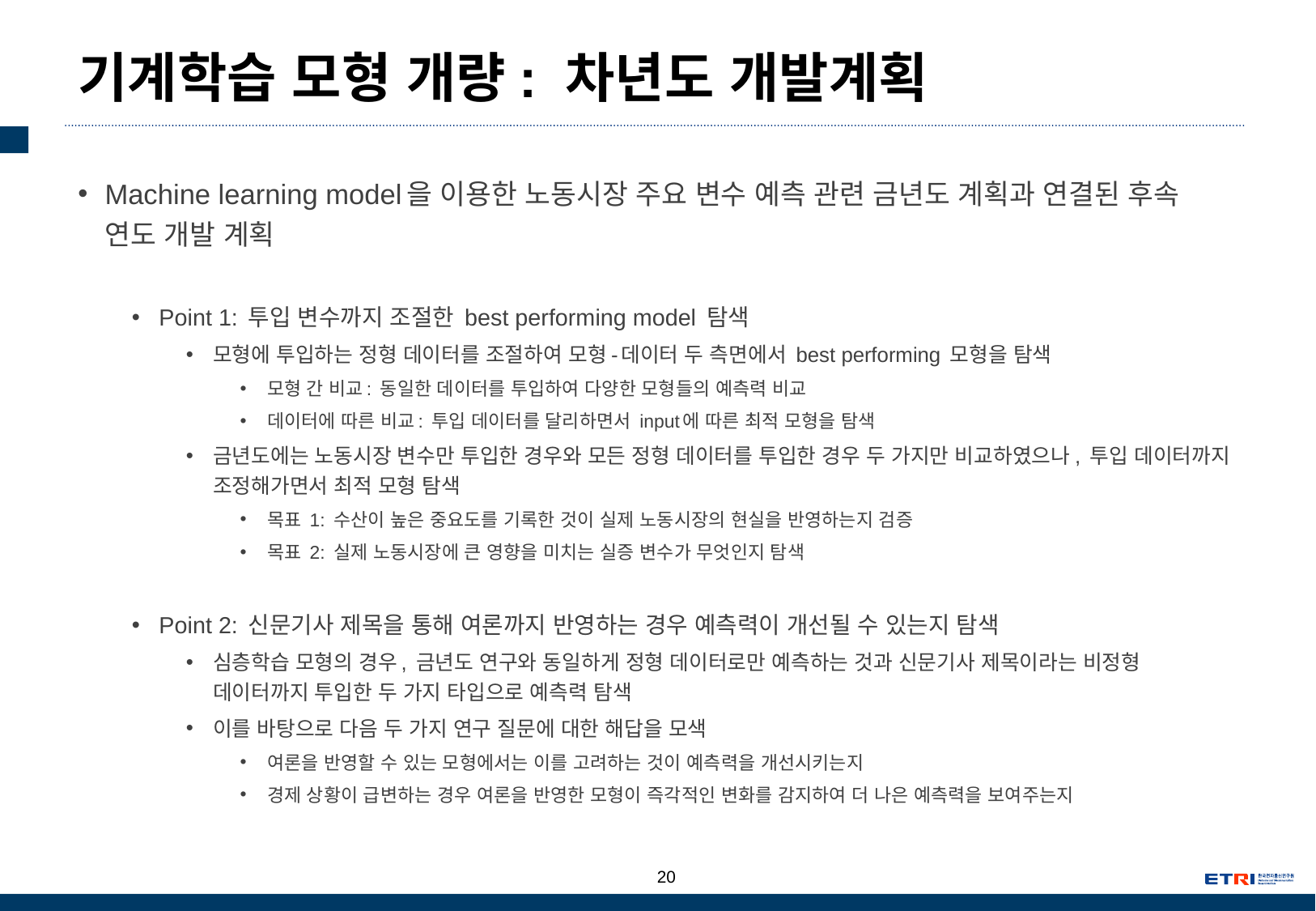

# 기계학습 모형 개량: 차년도 개발계획
Machine learning model을 이용한 노동시장 주요 변수 예측 관련 금년도 계획과 연결된 후속 연도 개발 계획

Point 1: 투입 변수까지 조절한 best performing model 탐색
모형에 투입하는 정형 데이터를 조절하여 모형-데이터 두 측면에서 best performing 모형을 탐색
모형 간 비교: 동일한 데이터를 투입하여 다양한 모형들의 예측력 비교
데이터에 따른 비교: 투입 데이터를 달리하면서 input에 따른 최적 모형을 탐색
금년도에는 노동시장 변수만 투입한 경우와 모든 정형 데이터를 투입한 경우 두 가지만 비교하였으나, 투입 데이터까지 조정해가면서 최적 모형 탐색
목표 1: 수산이 높은 중요도를 기록한 것이 실제 노동시장의 현실을 반영하는지 검증
목표 2: 실제 노동시장에 큰 영향을 미치는 실증 변수가 무엇인지 탐색

Point 2: 신문기사 제목을 통해 여론까지 반영하는 경우 예측력이 개선될 수 있는지 탐색
심층학습 모형의 경우, 금년도 연구와 동일하게 정형 데이터로만 예측하는 것과 신문기사 제목이라는 비정형 데이터까지 투입한 두 가지 타입으로 예측력 탐색
이를 바탕으로 다음 두 가지 연구 질문에 대한 해답을 모색
여론을 반영할 수 있는 모형에서는 이를 고려하는 것이 예측력을 개선시키는지
경제 상황이 급변하는 경우 여론을 반영한 모형이 즉각적인 변화를 감지하여 더 나은 예측력을 보여주는지